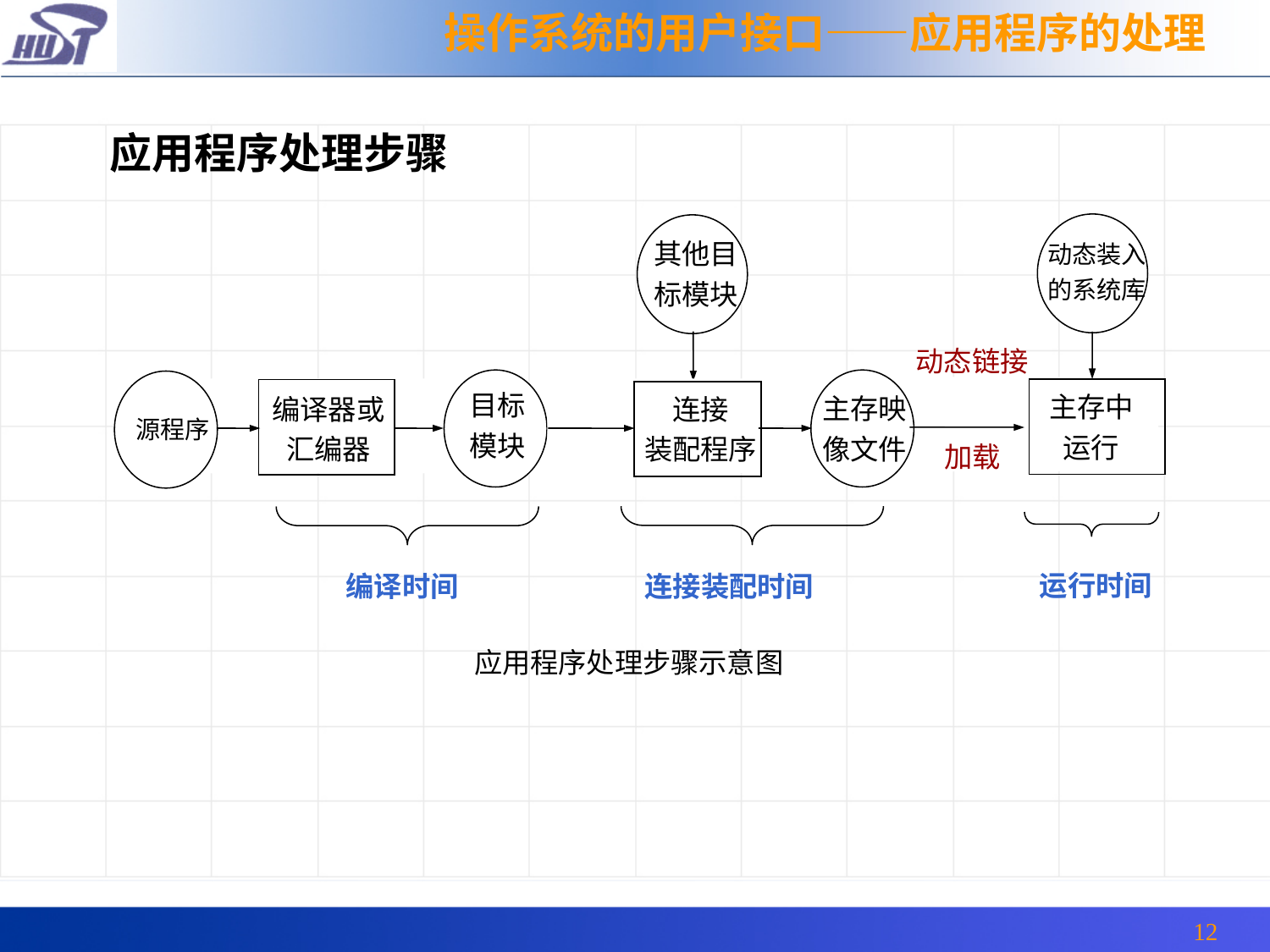

操作系统的用户接口——应用程序的处理
应用程序处理步骤

其他目
标模块
动态装入
的系统库
动态链接

目标
模块
主存中
运行
主存映
像文件
编译器或
汇编器
连接
装配程序

源程序
加载

运行时间
连接装配时间
编译时间
应用程序处理步骤示意图
12